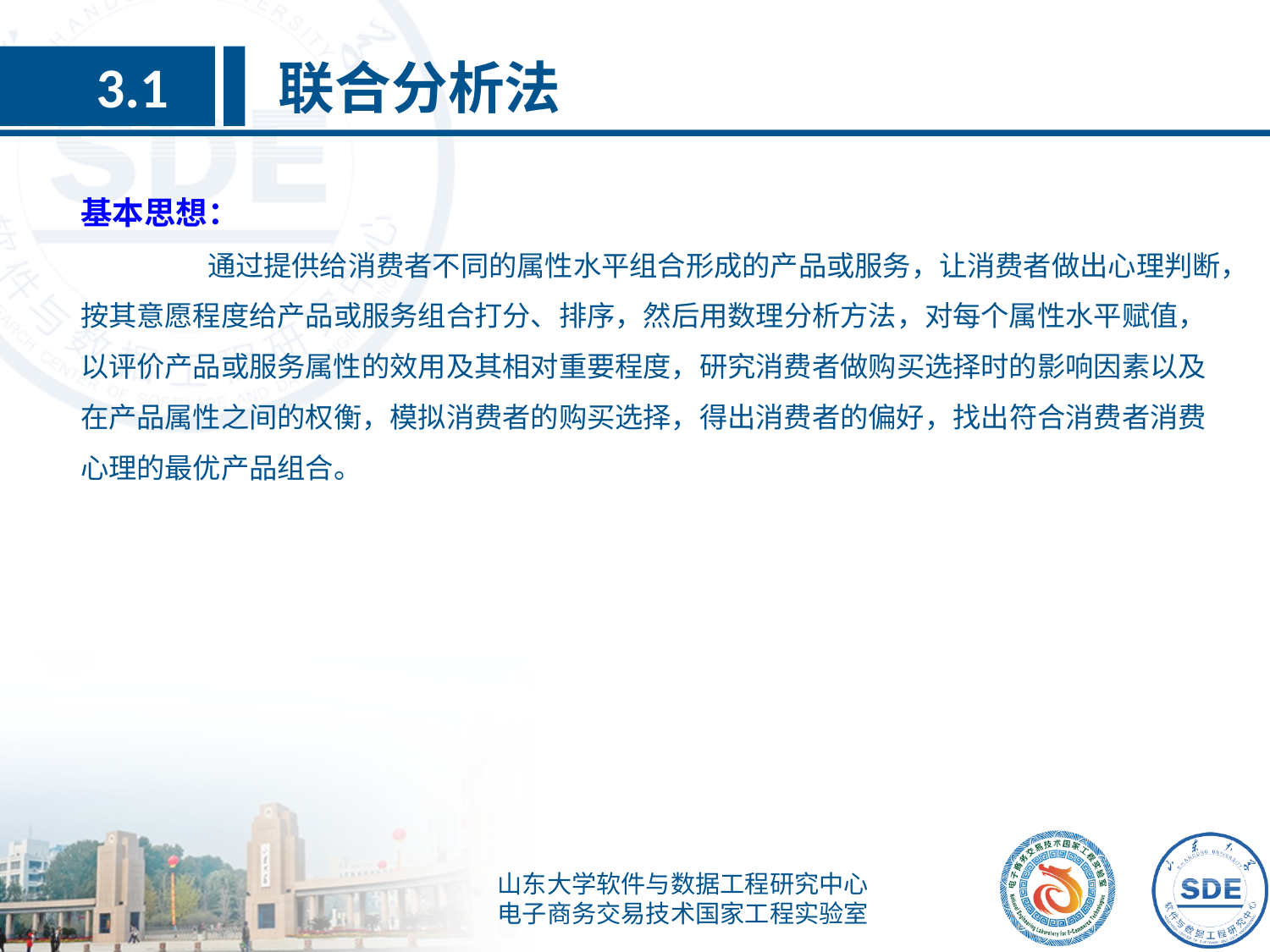

联合分析法
3.1
基本思想：
	通过提供给消费者不同的属性水平组合形成的产品或服务，让消费者做出心理判断，按其意愿程度给产品或服务组合打分、排序，然后用数理分析方法，对每个属性水平赋值，以评价产品或服务属性的效用及其相对重要程度，研究消费者做购买选择时的影响因素以及在产品属性之间的权衡，模拟消费者的购买选择，得出消费者的偏好，找出符合消费者消费心理的最优产品组合。